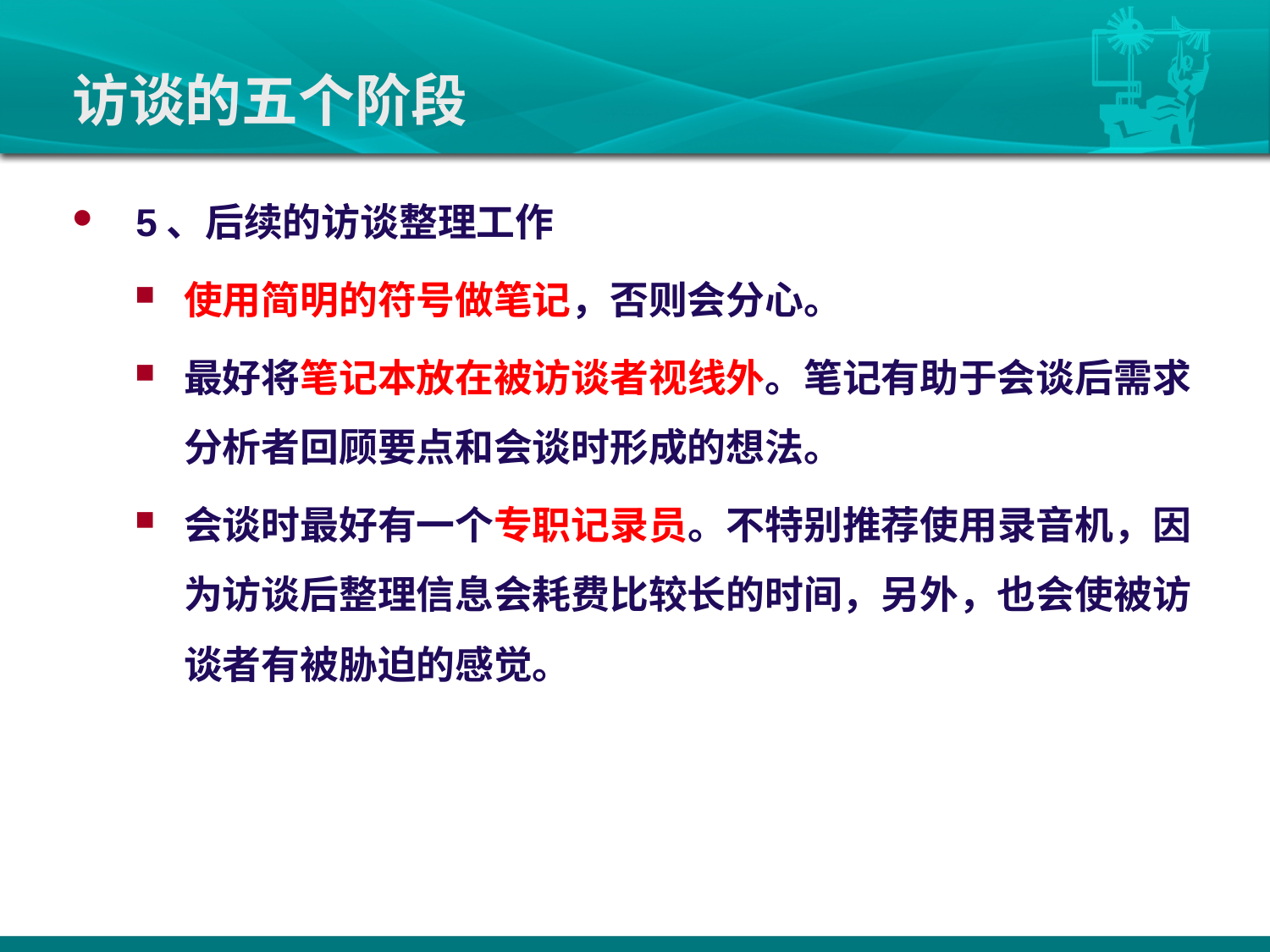

# 访谈的五个阶段
5、后续的访谈整理工作
使用简明的符号做笔记，否则会分心。
最好将笔记本放在被访谈者视线外。笔记有助于会谈后需求分析者回顾要点和会谈时形成的想法。
会谈时最好有一个专职记录员。不特别推荐使用录音机，因为访谈后整理信息会耗费比较长的时间，另外，也会使被访谈者有被胁迫的感觉。